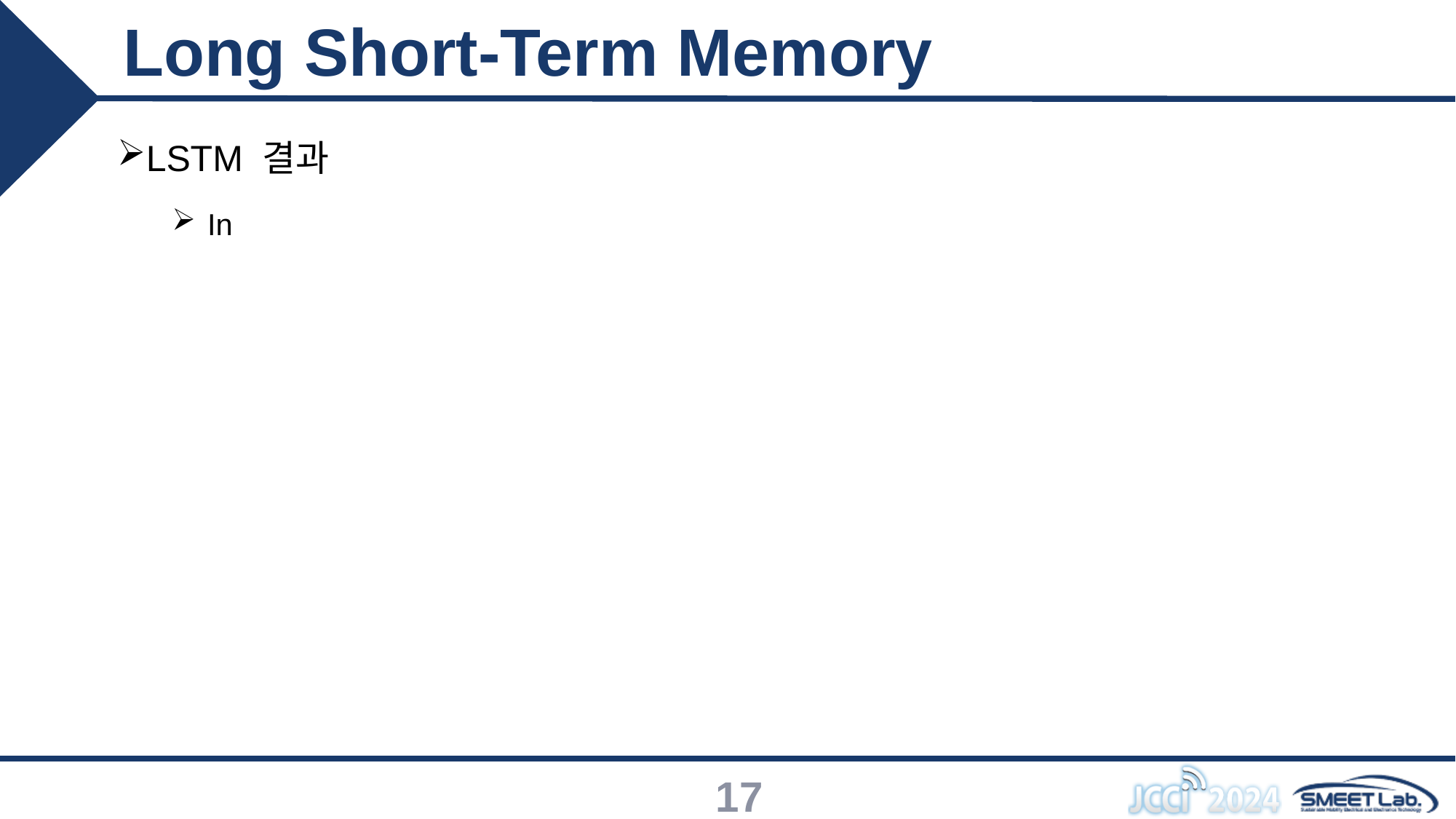

# Long Short-Term Memory
LSTM 결과
 In
17